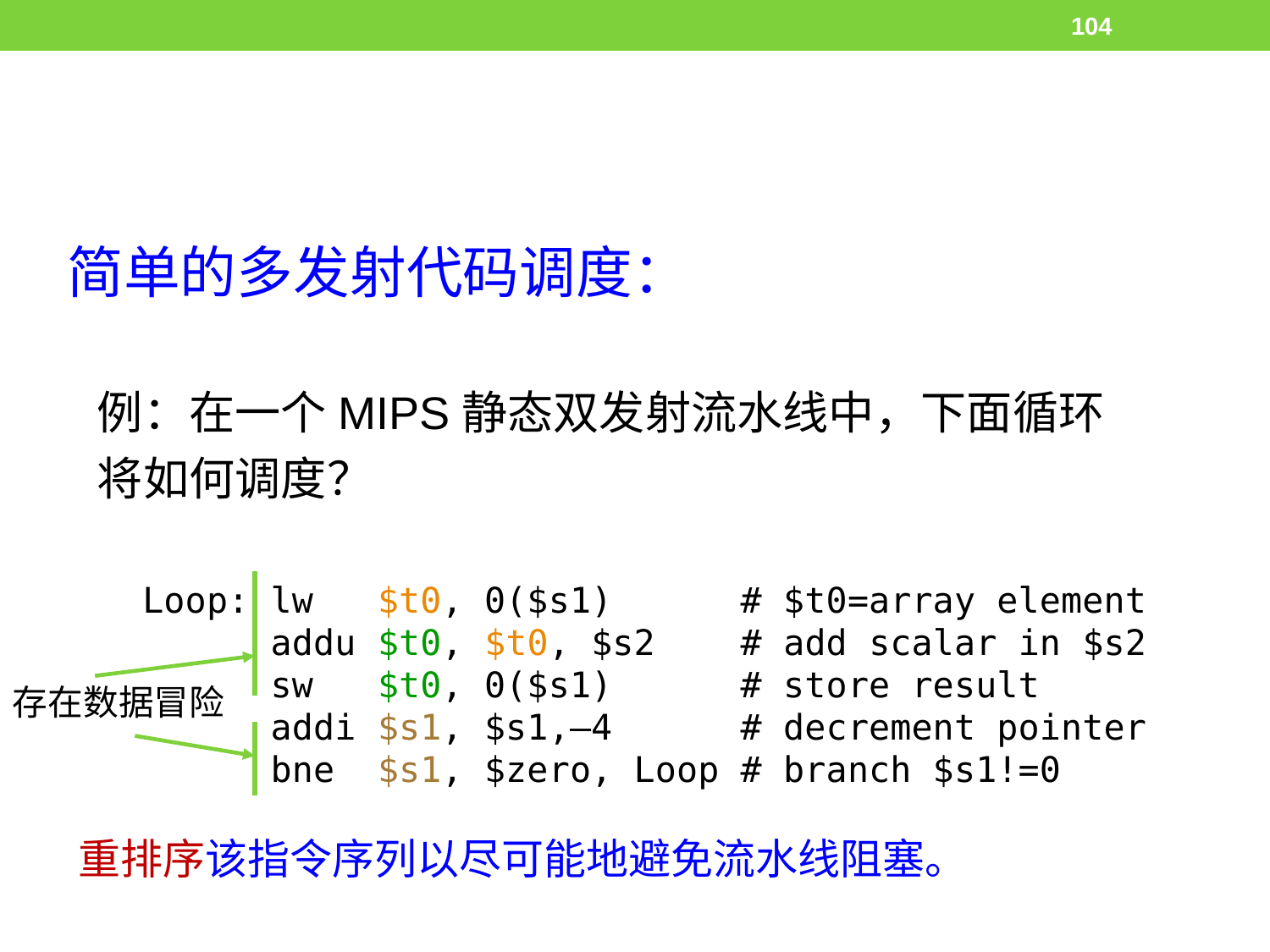

104
简单的多发射代码调度：
例：在一个MIPS静态双发射流水线中，下面循环将如何调度？
Loop: lw   $t0, 0($s1)      # $t0=array element
      addu $t0, $t0, $s2    # add scalar in $s2
      sw   $t0, 0($s1)      # store result
      addi $s1, $s1,–4      # decrement pointer
      bne  $s1, $zero, Loop # branch $s1!=0
存在数据冒险
重排序该指令序列以尽可能地避免流水线阻塞。